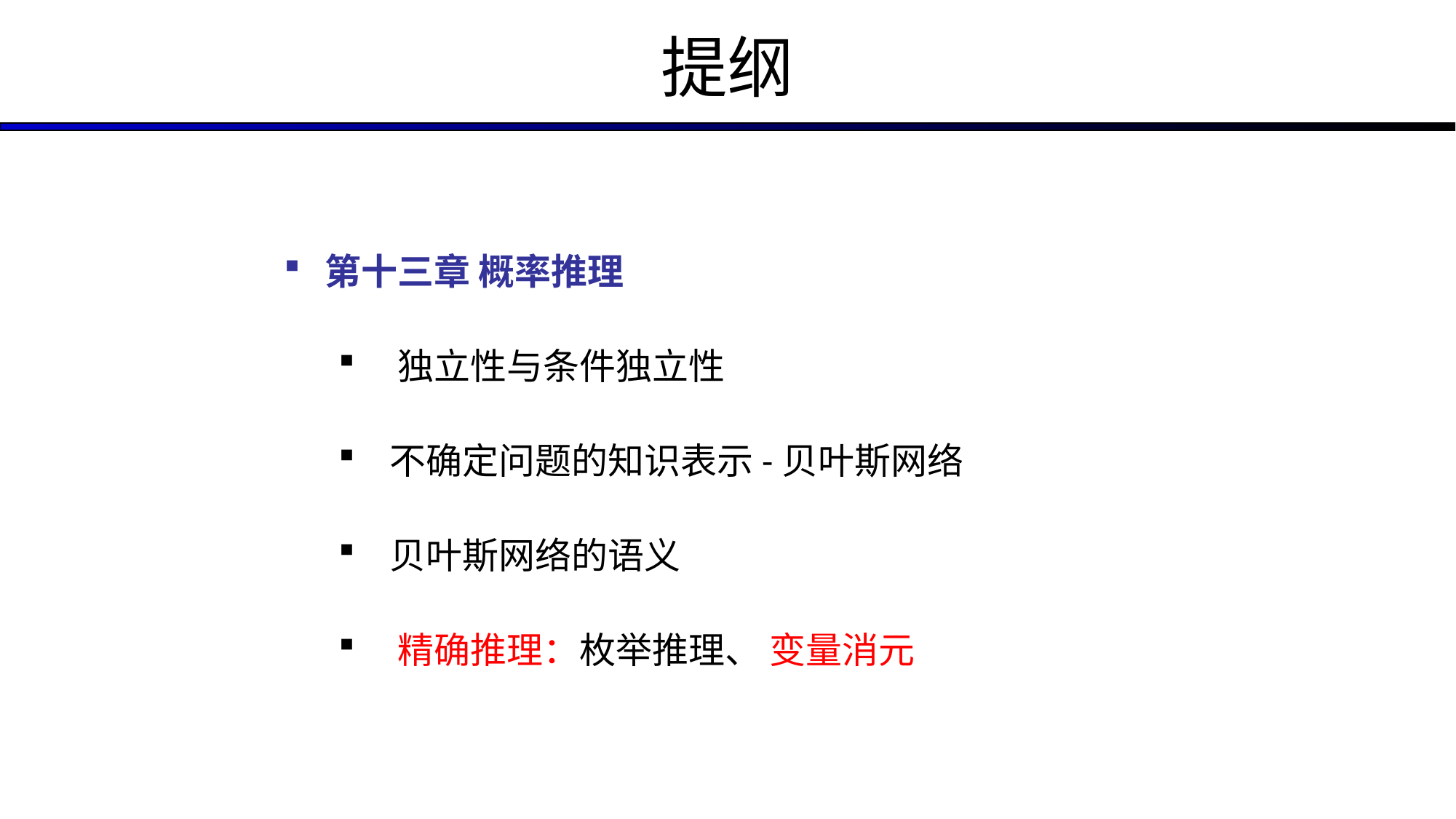

# 提纲
第十三章 概率推理
  独立性与条件独立性
 不确定问题的知识表示-贝叶斯网络
 贝叶斯网络的语义
  精确推理：枚举推理、 变量消元